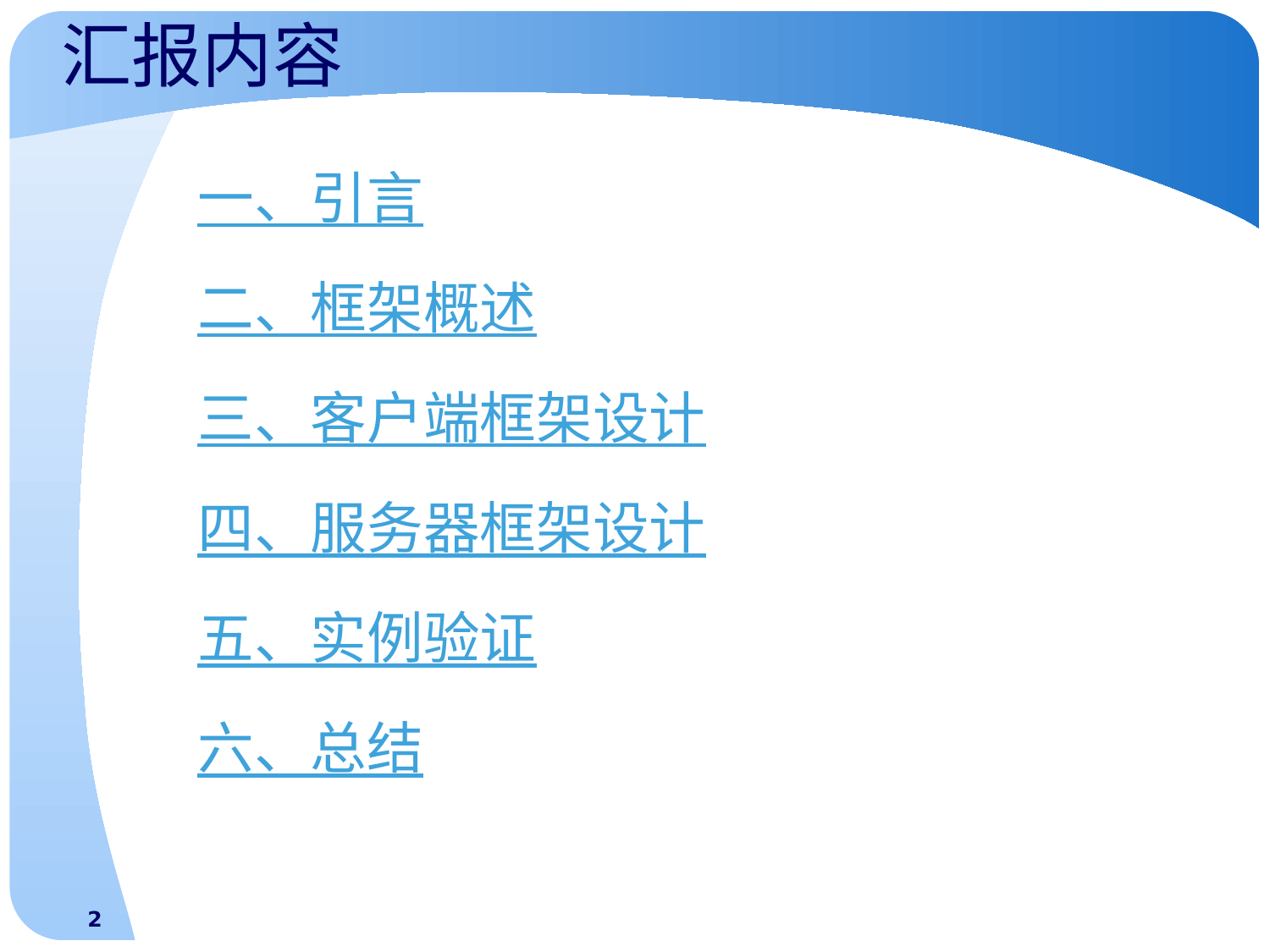

# 汇报内容
一、引言
二、框架概述
三、客户端框架设计
四、服务器框架设计
五、实例验证
六、总结
2